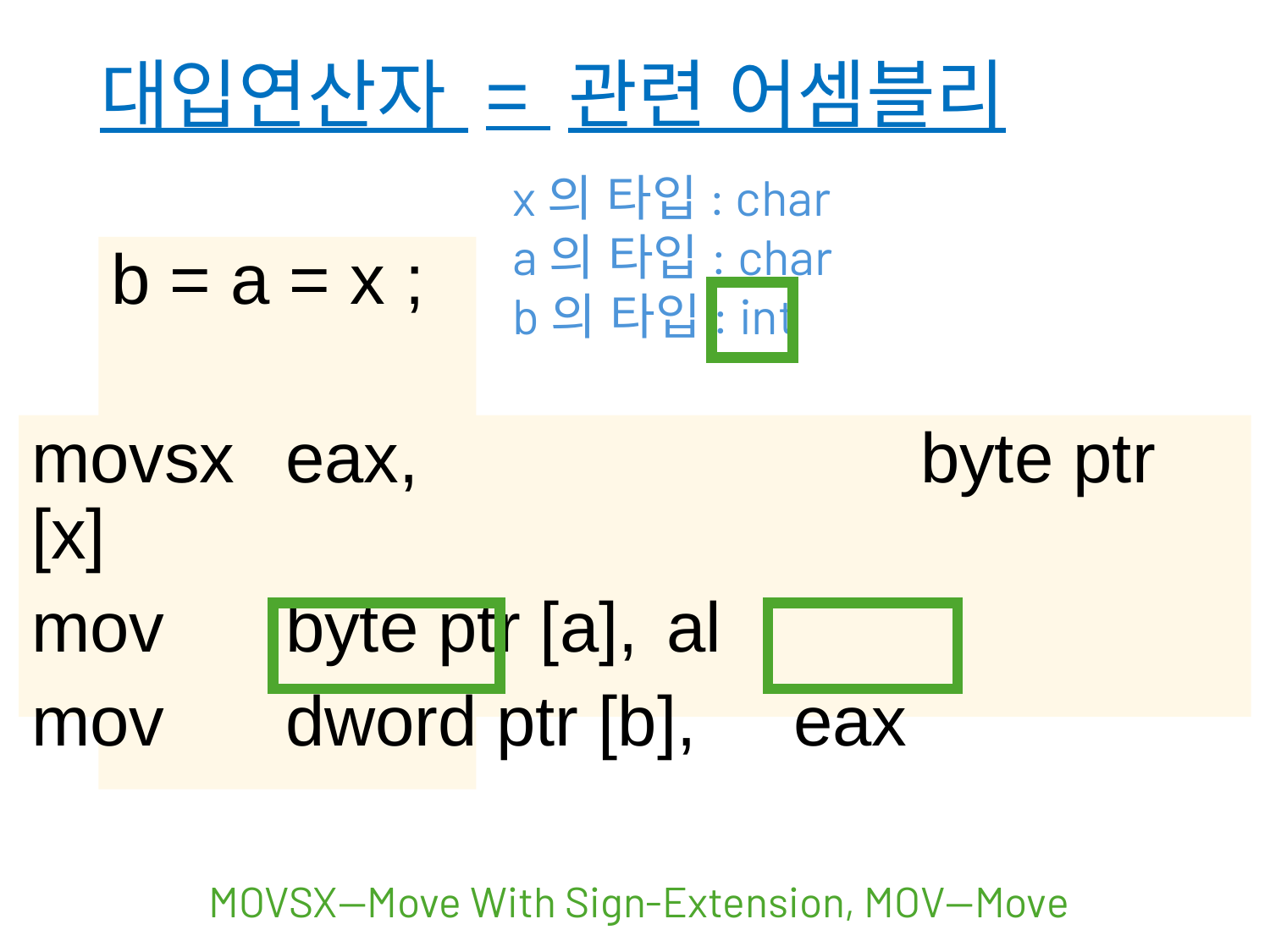

# 대입연산자 = 관련 어셈블리
x의 타입: char
a의 타입: char
b의 타입: int
b = a = x ;

movsx	eax,				byte ptr [x]
mov	byte ptr [a], 	al
mov	dword ptr [b],	eax

MOVSX—Move With Sign-Extension, MOV—Move